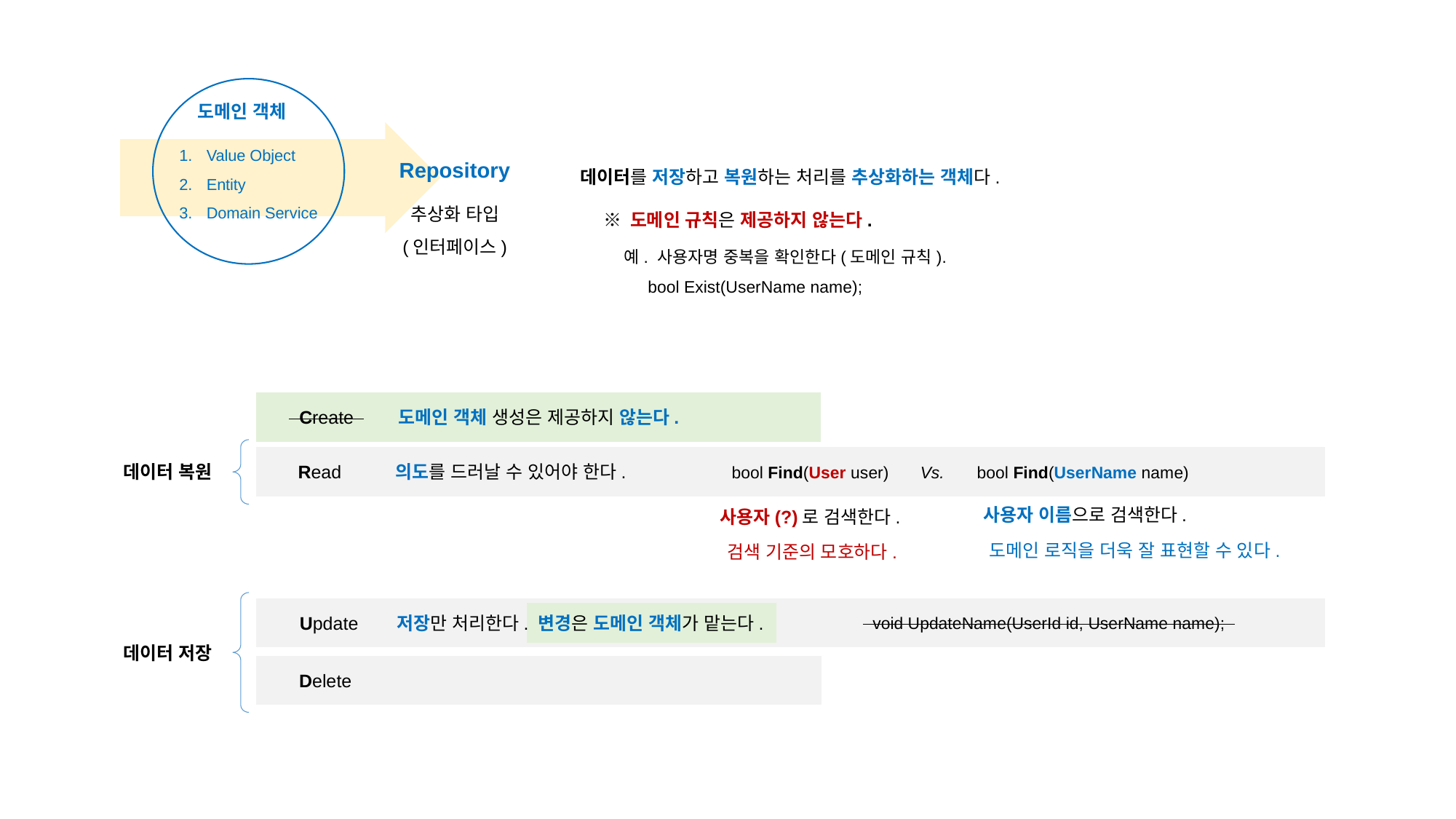

도메인 객체

Value Object
Entity
Domain Service
Repository
데이터를 저장하고 복원하는 처리를 추상화하는 객체다.
추상화 타입
(인터페이스)
※ 도메인 규칙은 제공하지 않는다.
예. 사용자명 중복을 확인한다(도메인 규칙).
     bool Exist(UserName name);

  Create
도메인 객체 생성은 제공하지 않는다.

데이터 복원
  Read
의도를 드러날 수 있어야 한다.
bool Find(User user)
Vs.
bool Find(UserName name)
사용자 이름으로 검색한다.
사용자(?)로 검색한다.
도메인 로직을 더욱 잘 표현할 수 있다.
검색 기준의 모호하다.

  Update
저장만 처리한다. 변경은 도메인 객체가 맡는다.
  void UpdateName(UserId id, UserName name);
데이터 저장

  Delete